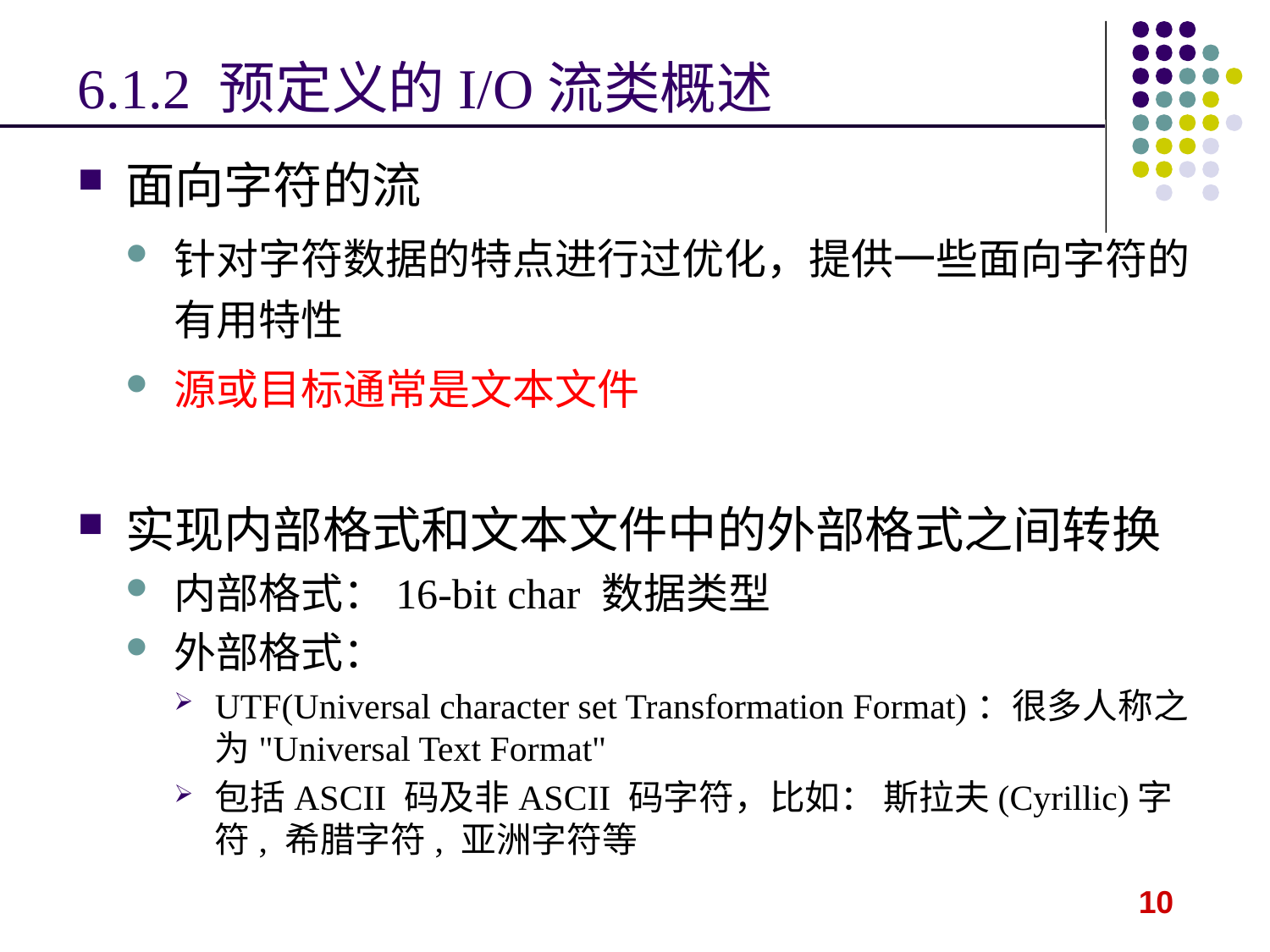

# 6.1.2 预定义的I/O流类概述
面向字符的流
针对字符数据的特点进行过优化，提供一些面向字符的有用特性
源或目标通常是文本文件

实现内部格式和文本文件中的外部格式之间转换
内部格式：16-bit char 数据类型
外部格式：
UTF(Universal character set Transformation Format)：很多人称之为"Universal Text Format"
包括ASCII 码及非ASCII 码字符，比如： 斯拉夫(Cyrillic)字符, 希腊字符, 亚洲字符等